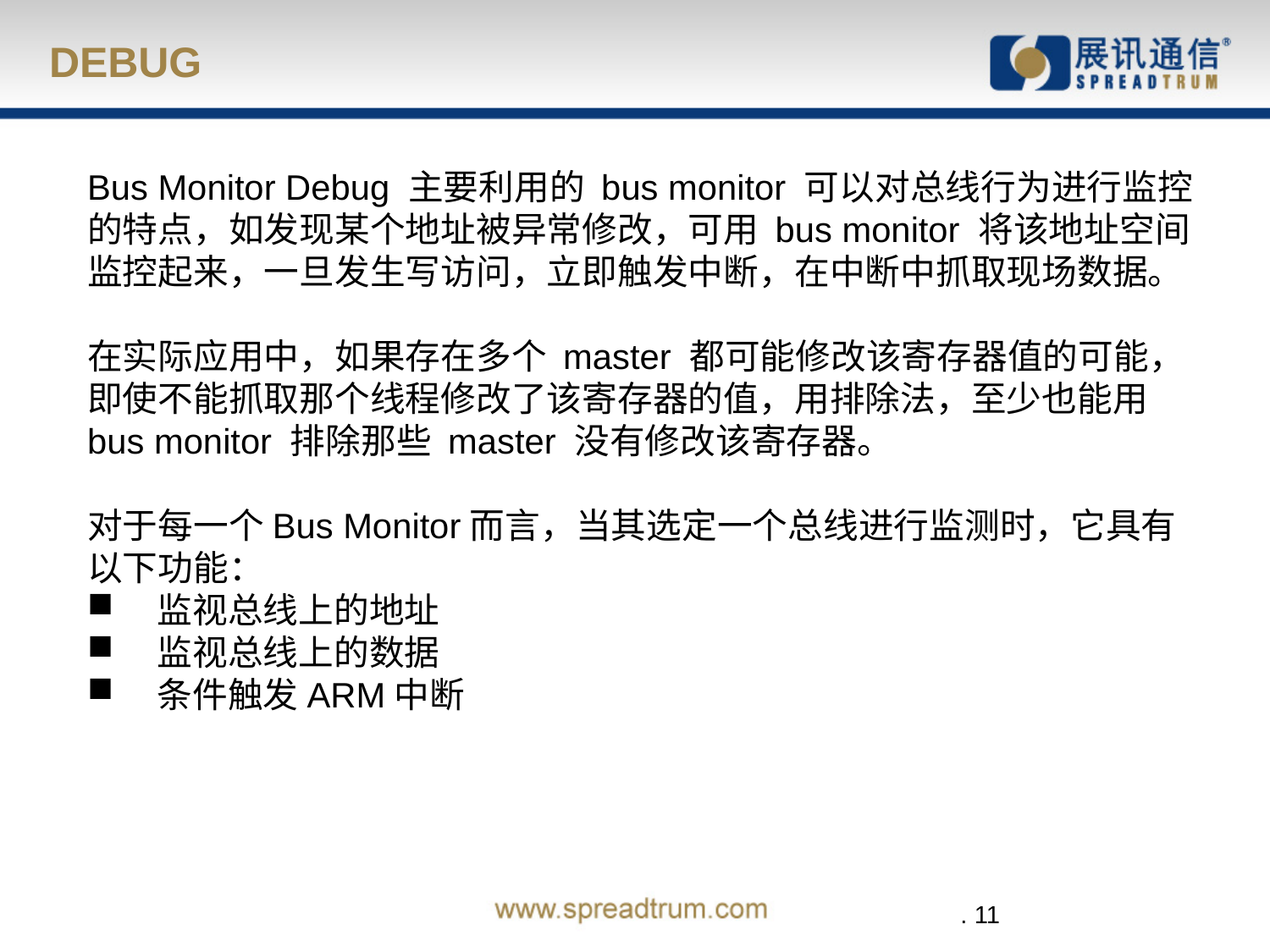

# DEBUG

Bus Monitor Debug 主要利用的 bus monitor 可以对总线行为进行监控的特点，如发现某个地址被异常修改，可用 bus monitor 将该地址空间监控起来，一旦发生写访问，立即触发中断，在中断中抓取现场数据。

在实际应用中，如果存在多个 master 都可能修改该寄存器值的可能，即使不能抓取那个线程修改了该寄存器的值，用排除法，至少也能用 bus monitor 排除那些 master 没有修改该寄存器。

对于每一个Bus Monitor而言，当其选定一个总线进行监测时，它具有以下功能：
    监视总线上的地址
    监视总线上的数据
    条件触发ARM中断

  . 11